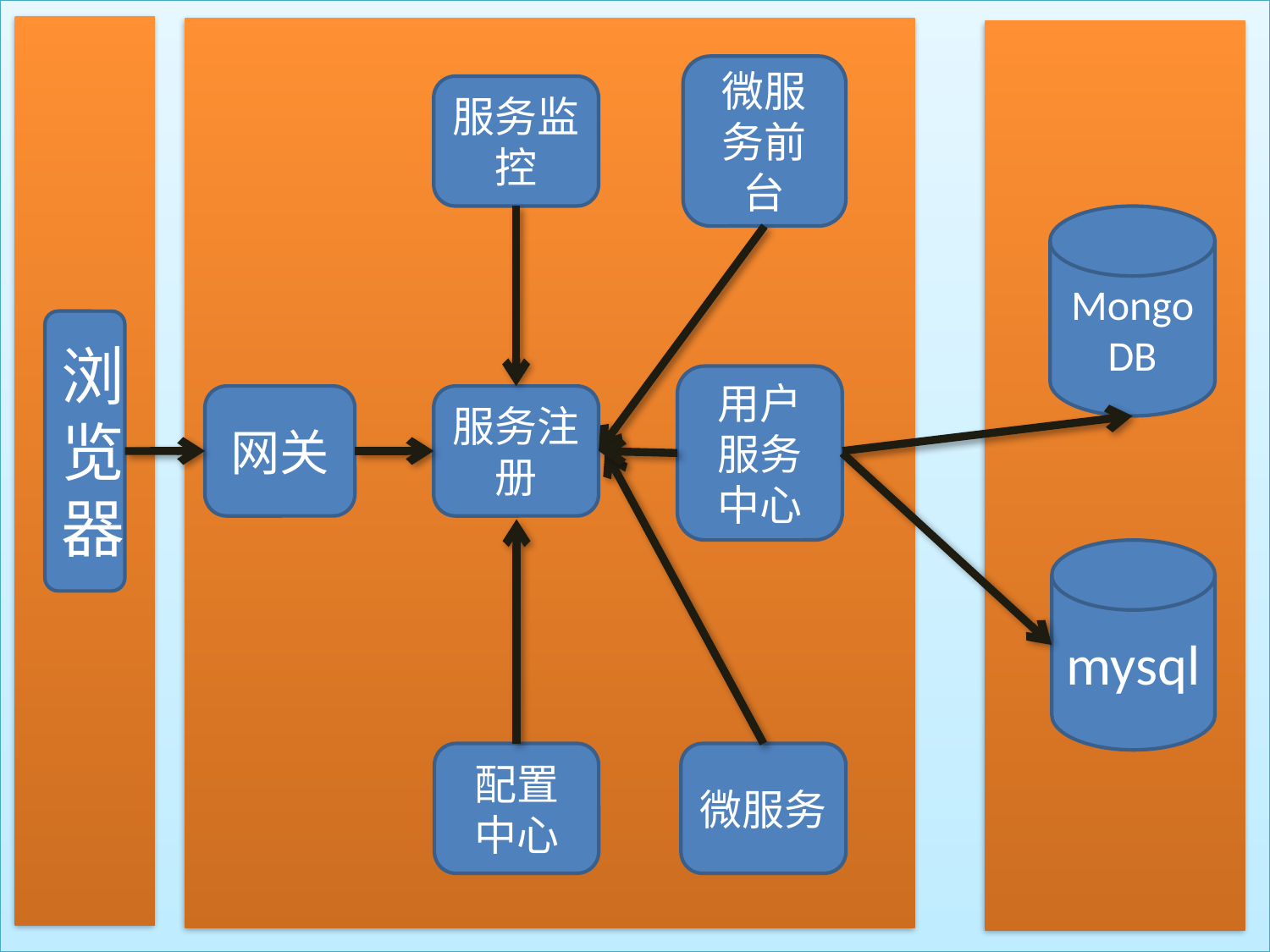

微服务前台
服务监控
MongoDB
浏览器
用户服务中心
网关
服务注册
mysql
配置中心
微服务